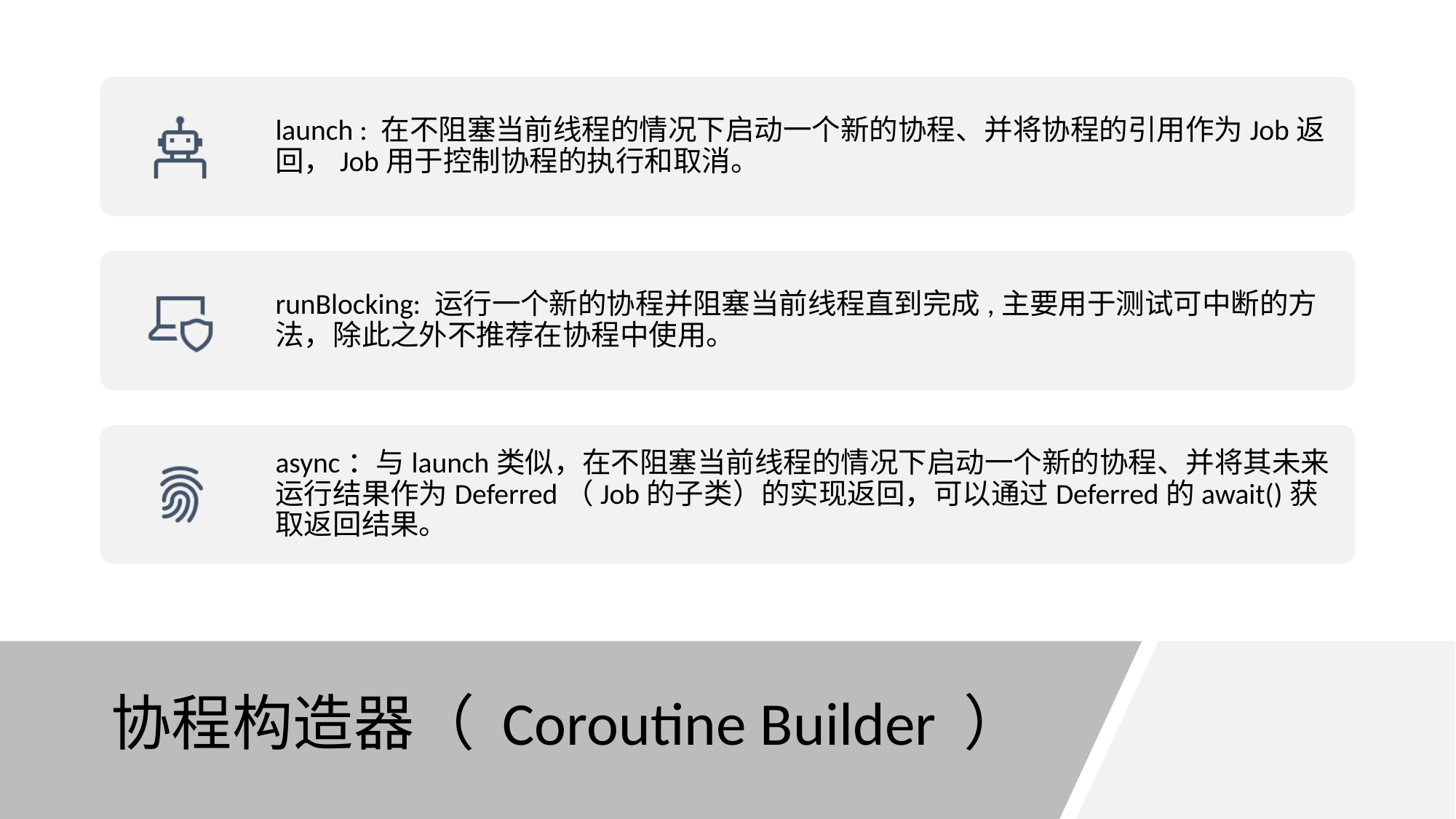

launch : 在不阻塞当前线程的情况下启动一个新的协程、并将协程的引用作为Job返回，Job用于控制协程的执行和取消。
runBlocking: 运行一个新的协程并阻塞当前线程直到完成,主要用于测试可中断的方法，除此之外不推荐在协程中使用。
async：与launch类似，在不阻塞当前线程的情况下启动一个新的协程、并将其未来运行结果作为Deferred（Job的子类）的实现返回，可以通过Deferred的await()获取返回结果。

# 协程构造器（ Coroutine Builder ）